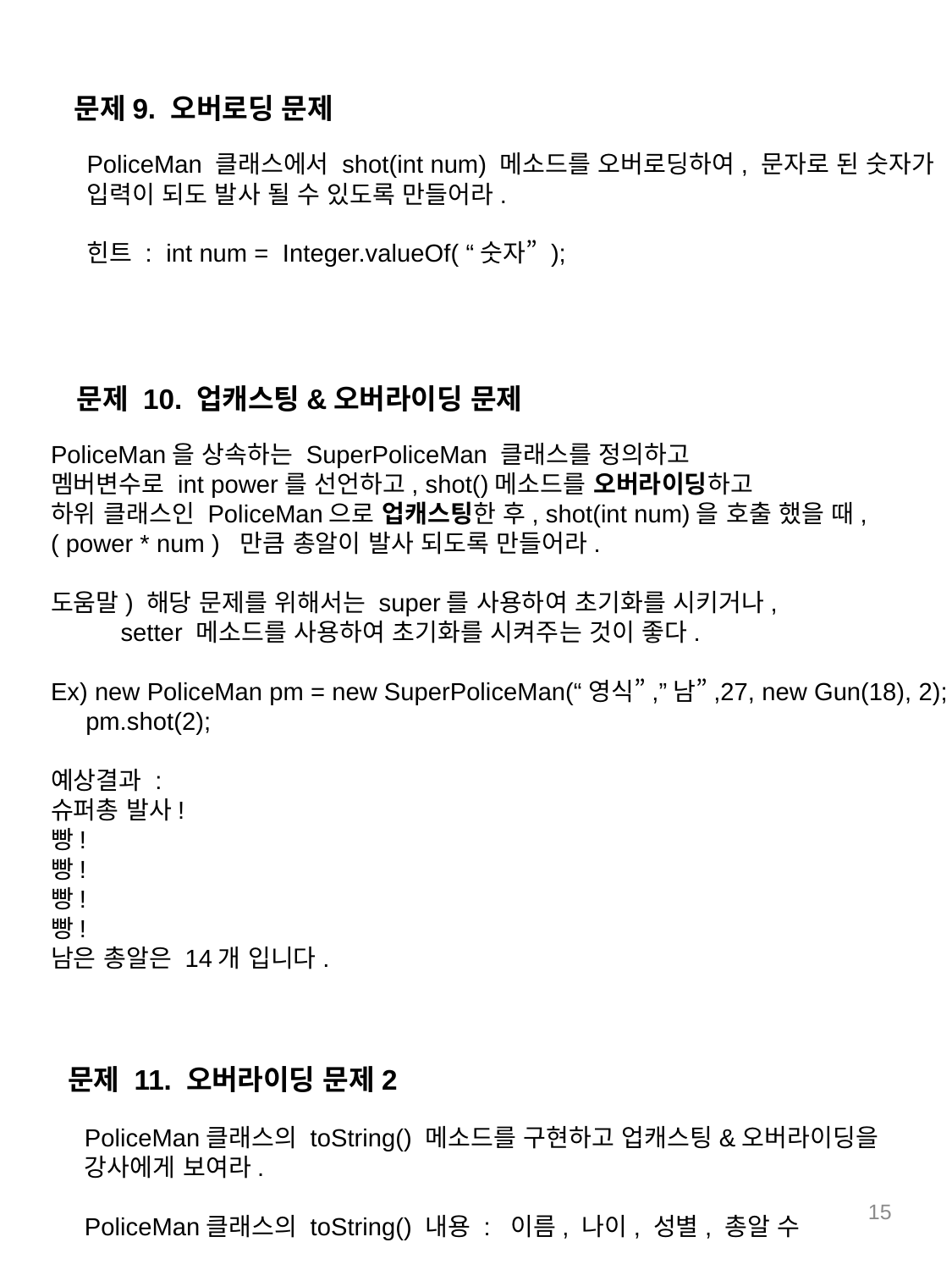

문제9. 오버로딩 문제
PoliceMan 클래스에서 shot(int num) 메소드를 오버로딩하여, 문자로 된 숫자가
입력이 되도 발사 될 수 있도록 만들어라.

힌트 :  int num =  Integer.valueOf( “숫자” );
문제 10. 업캐스팅&오버라이딩 문제
PoliceMan을 상속하는 SuperPoliceMan 클래스를 정의하고
멤버변수로 int power를 선언하고, shot()메소드를 오버라이딩하고
하위 클래스인 PoliceMan으로 업캐스팅한 후, shot(int num)을 호출 했을 때,
( power * num )  만큼 총알이 발사 되도록 만들어라.

도움말) 해당 문제를 위해서는 super를 사용하여 초기화를 시키거나,
          setter 메소드를 사용하여 초기화를 시켜주는 것이 좋다.

Ex) new PoliceMan pm = new SuperPoliceMan(“영식”,”남”,27, new Gun(18), 2);
     pm.shot(2);

예상결과 :
슈퍼총 발사!
빵!
빵!
빵!
빵!
남은 총알은 14개 입니다.
문제 11. 오버라이딩 문제2
PoliceMan클래스의 toString() 메소드를 구현하고 업캐스팅&오버라이딩을
강사에게 보여라.

PoliceMan클래스의 toString() 내용 :  이름, 나이, 성별, 총알 수
15